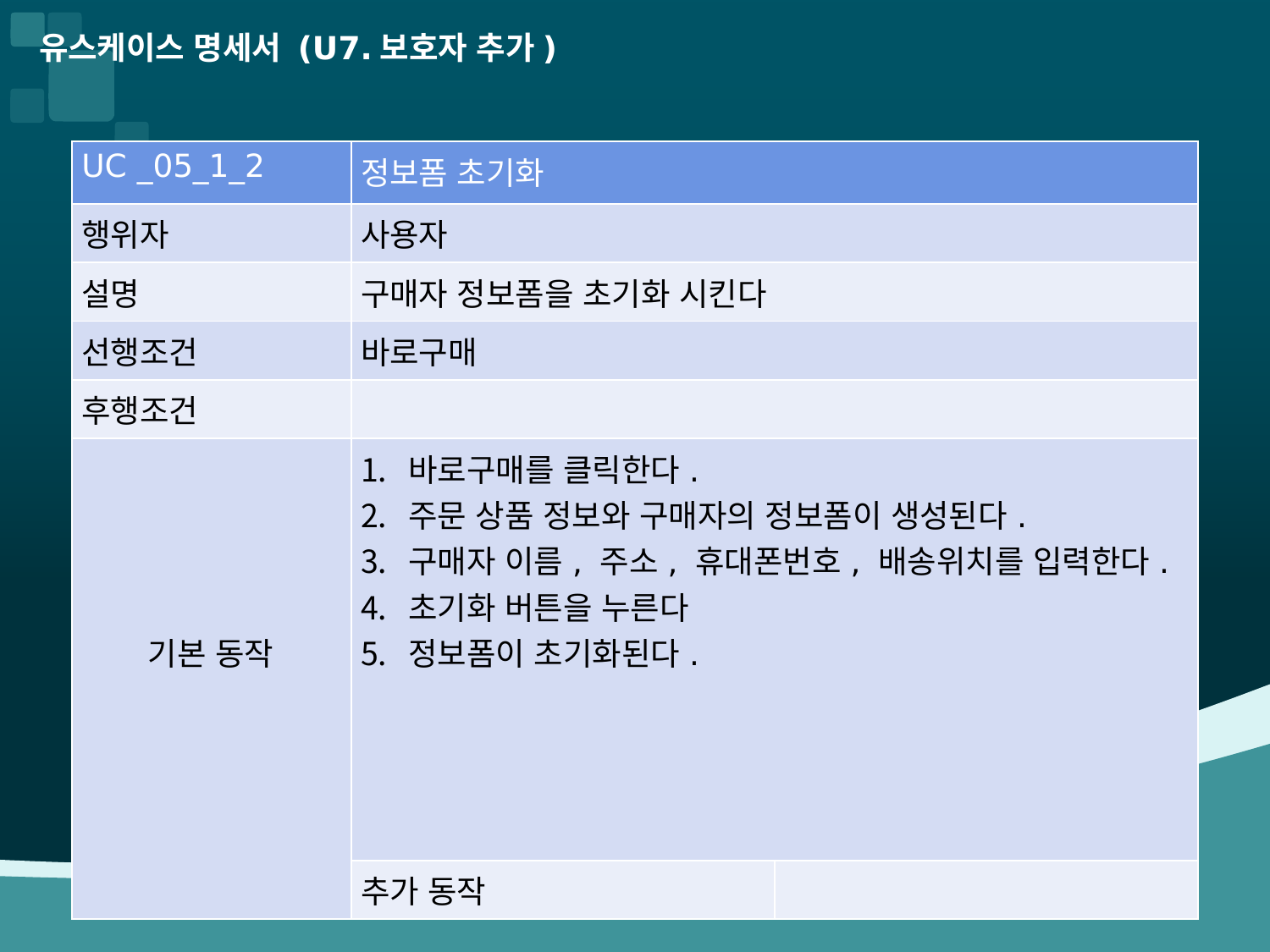

유스케이스 명세서 (U7.보호자 추가)
| UC \_05\_1\_2 | 정보폼 초기화 |  |
| --- | --- | --- |
| 행위자 | 사용자 |  |
| 설명 | 구매자 정보폼을 초기화 시킨다 |  |
| 선행조건 | 바로구매 |  |
| 후행조건 |  |  |
| 기본 동작 | 바로구매를 클릭한다. 주문 상품 정보와 구매자의 정보폼이 생성된다. 구매자 이름, 주소, 휴대폰번호, 배송위치를 입력한다. 초기화 버튼을 누른다 정보폼이 초기화된다. | System 행위 |
|  | 추가 동작 |  |